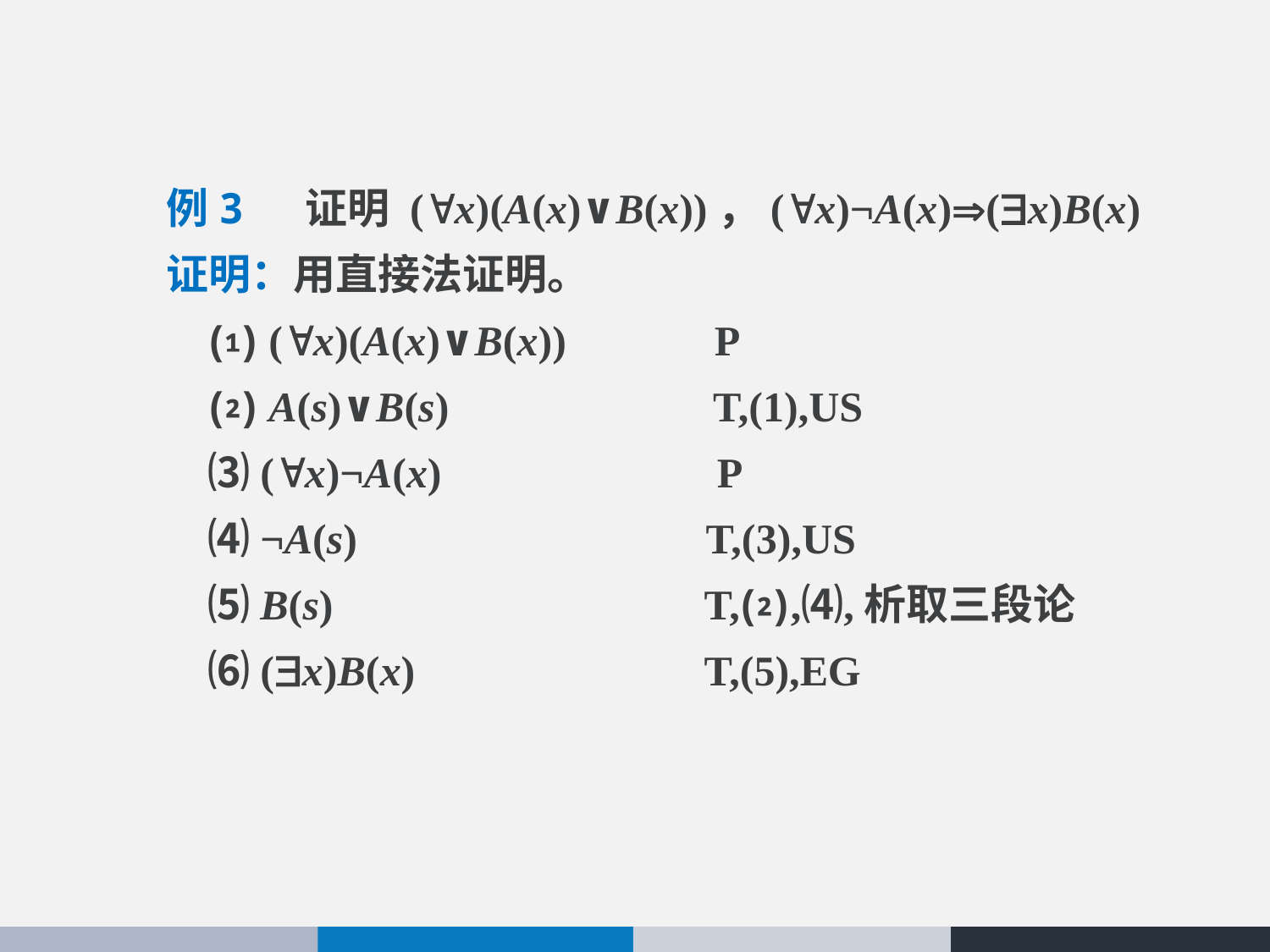

例3  证明 (∀x)(A(x)∨B(x))，(∀x)¬A(x)⇒(∃x)B(x)
        证明：用直接法证明。
	⑴ (∀x)(A(x)∨B(x))              P
	⑵ A(s)∨B(s)                         T,(1),US
	⑶ (∀x)¬A(x)                          P
            ⑷ ¬A(s)                                 T,(3),US
	⑸ B(s)	                                   T,⑵,⑷,析取三段论
	⑹ (∃x)B(x)	                       T,(5),EG